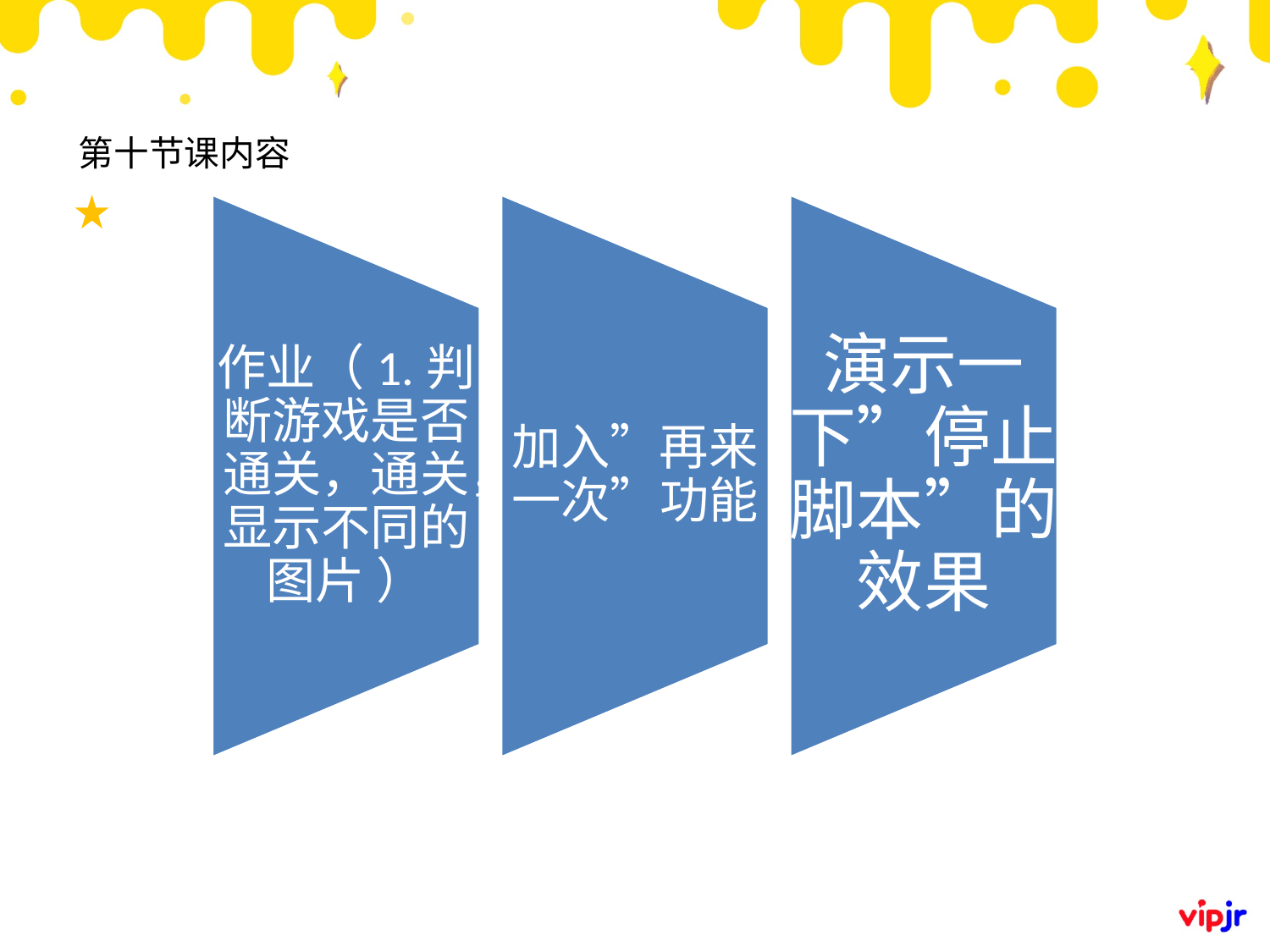

第十节课内容
作业（1.判断游戏是否通关，通关，显示不同的图片 ）
加入”再来一次”功能
演示一下”停止脚本”的效果